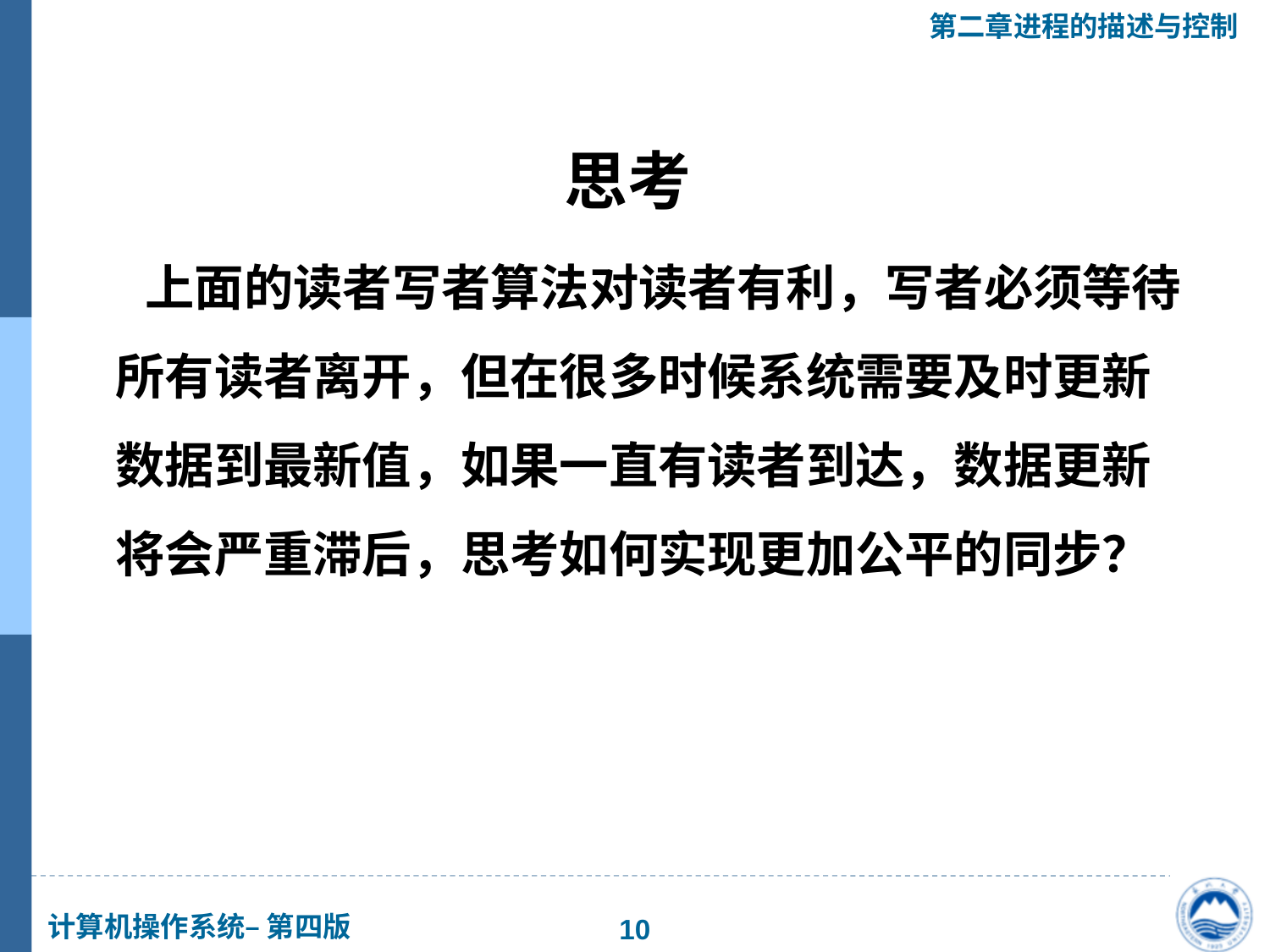

思考
     上面的读者写者算法对读者有利，写者必须等待所有读者离开，但在很多时候系统需要及时更新数据到最新值，如果一直有读者到达，数据更新将会严重滞后，思考如何实现更加公平的同步？